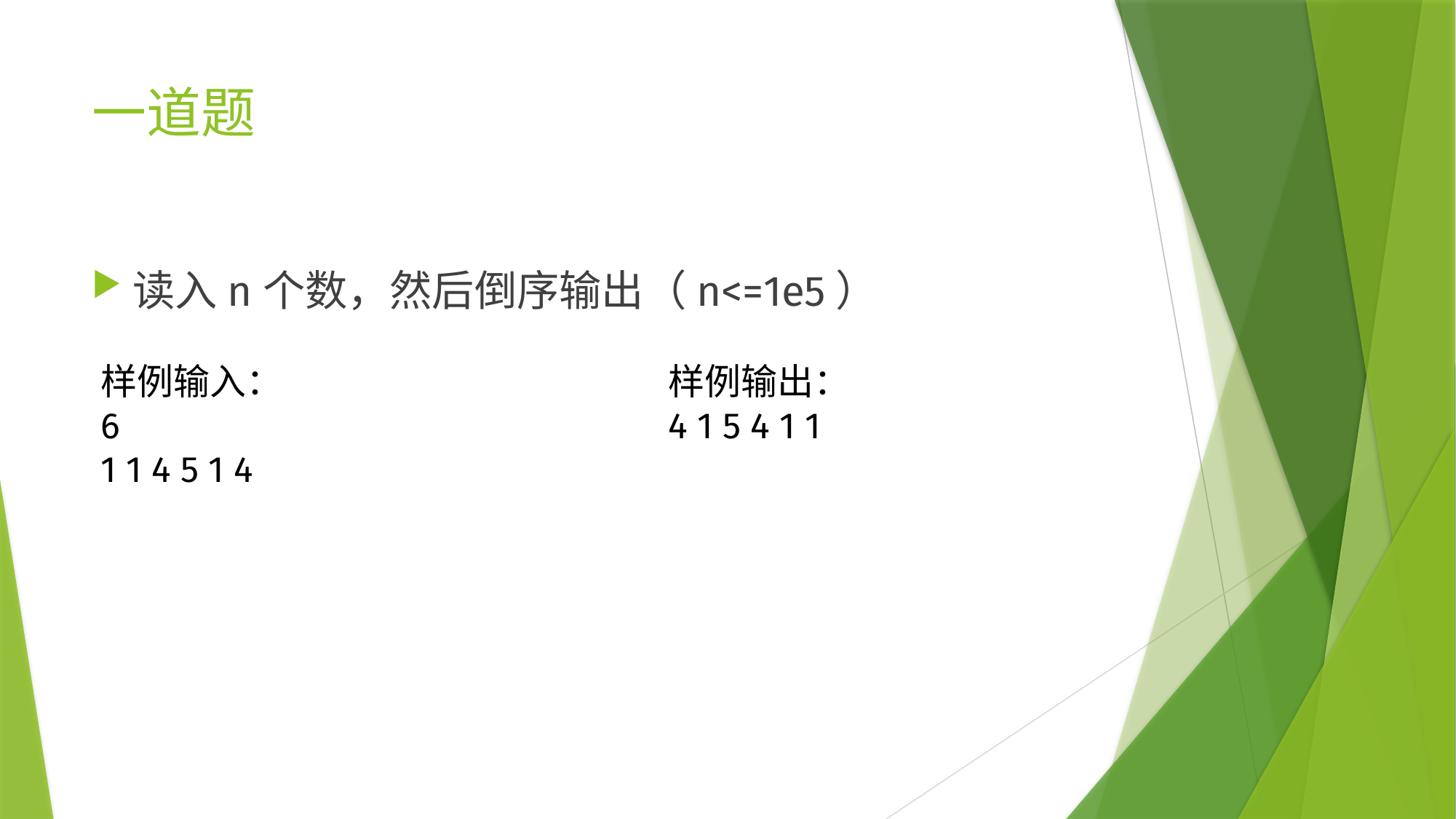

# 一道题
读入n个数，然后倒序输出（n<=1e5）

样例输出：
4 1 5 4 1 1
样例输入：
6
1 1 4 5 1 4